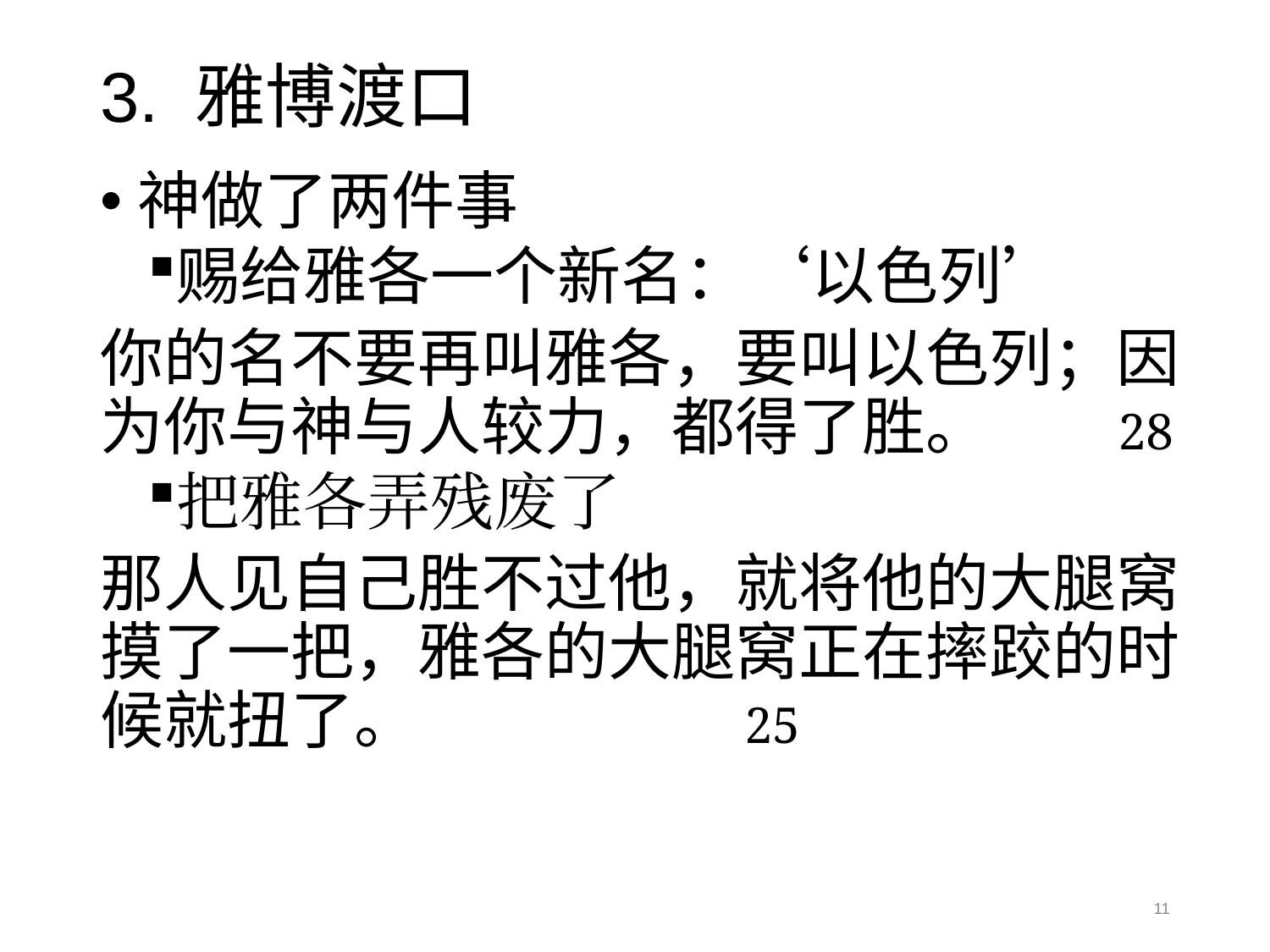

# 3. 雅博渡口
神做了两件事
赐给雅各一个新名：‘以色列’
你的名不要再叫雅各，要叫以色列；因为你与神与人较力，都得了胜。       28
把雅各弄残废了
那人见自己胜不过他，就将他的大腿窝摸了一把，雅各的大腿窝正在摔跤的时候就扭了。                      25

11